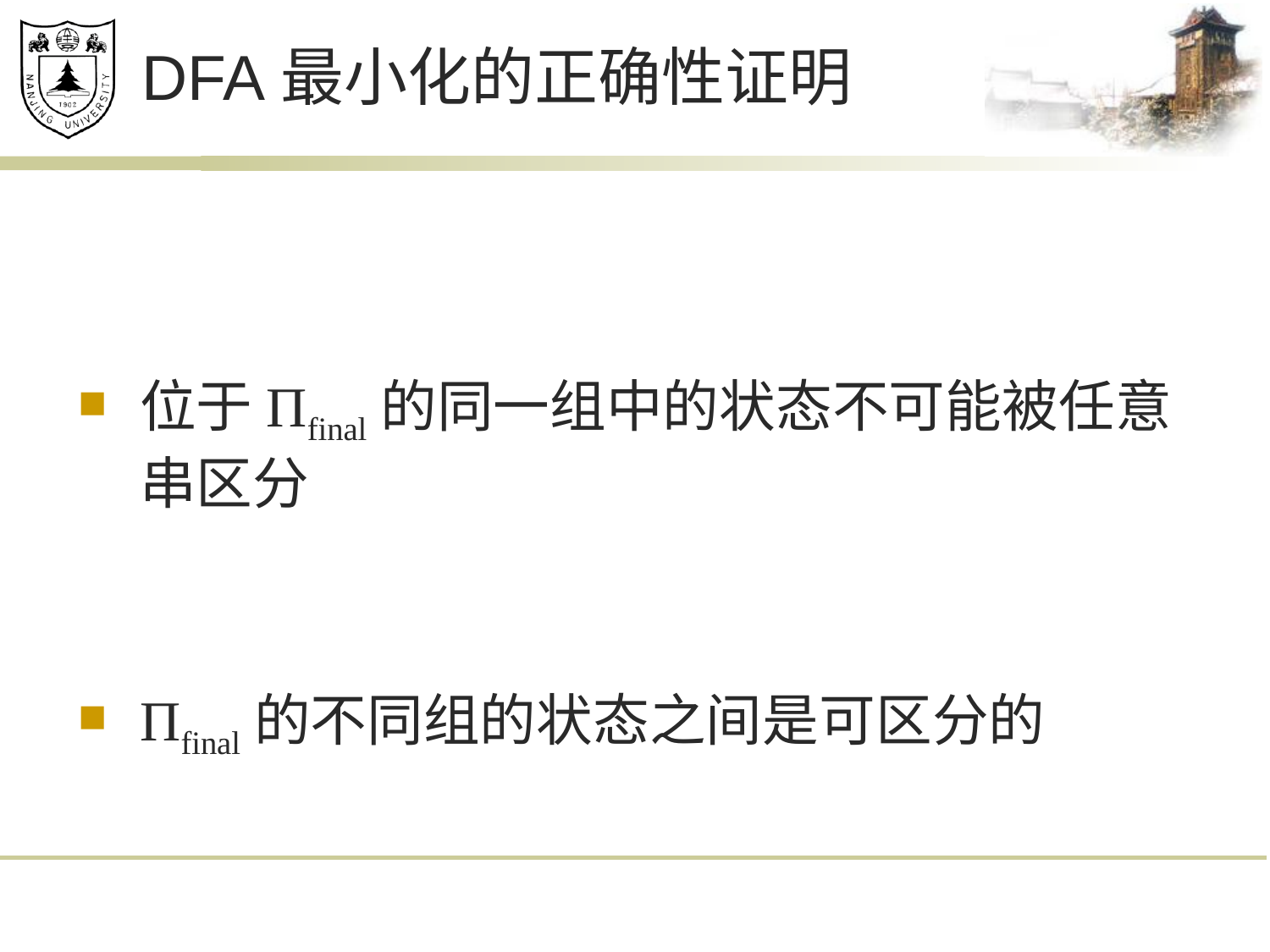

# DFA最小化的正确性证明

位于Пfinal的同一组中的状态不可能被任意串区分

Пfinal的不同组的状态之间是可区分的